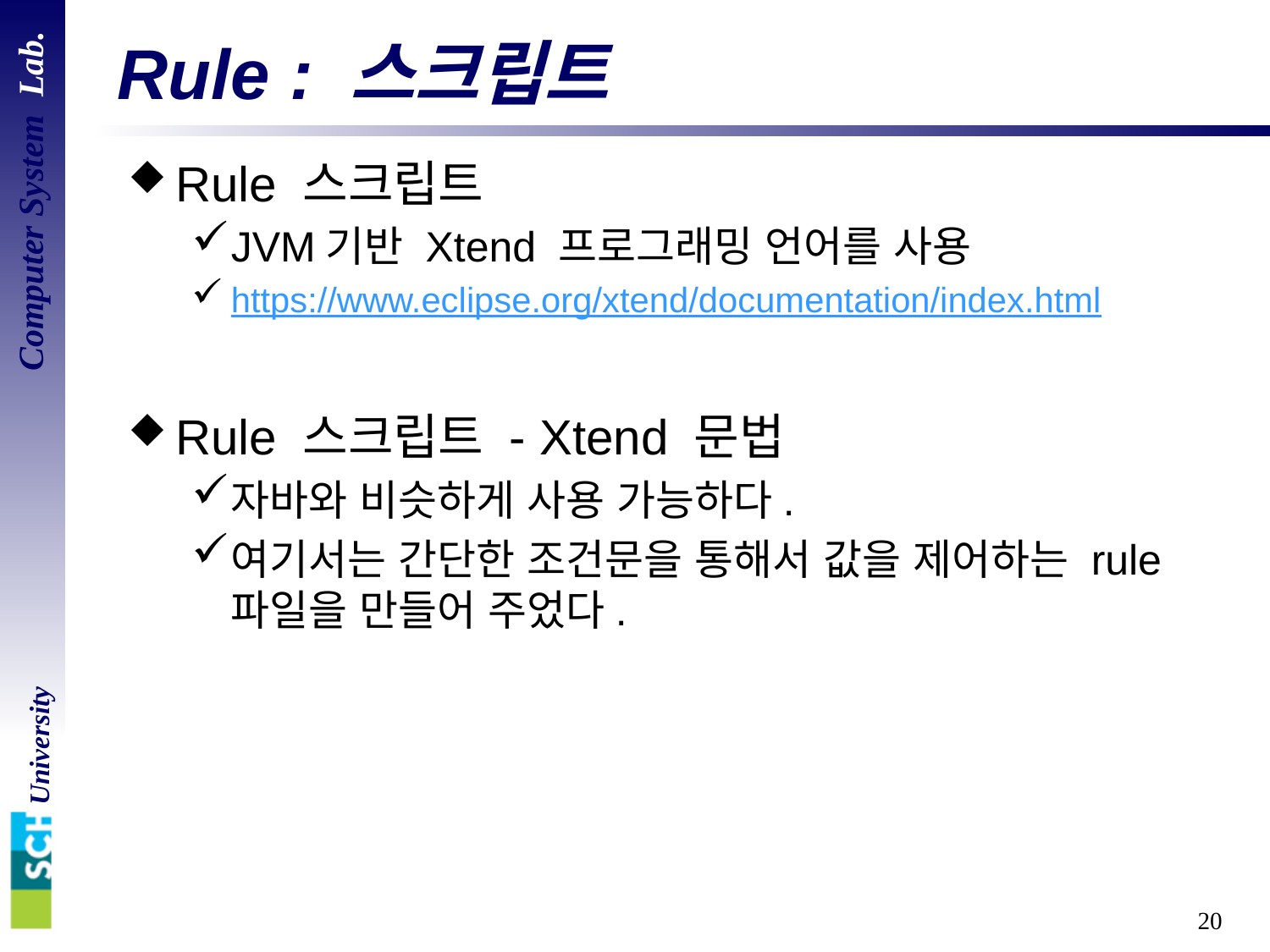

# Rule : 스크립트

Rule 스크립트
JVM기반 Xtend 프로그래밍 언어를 사용
https://www.eclipse.org/xtend/documentation/index.html

Rule 스크립트 - Xtend 문법
자바와 비슷하게 사용 가능하다.
여기서는 간단한 조건문을 통해서 값을 제어하는 rule 파일을 만들어 주었다.